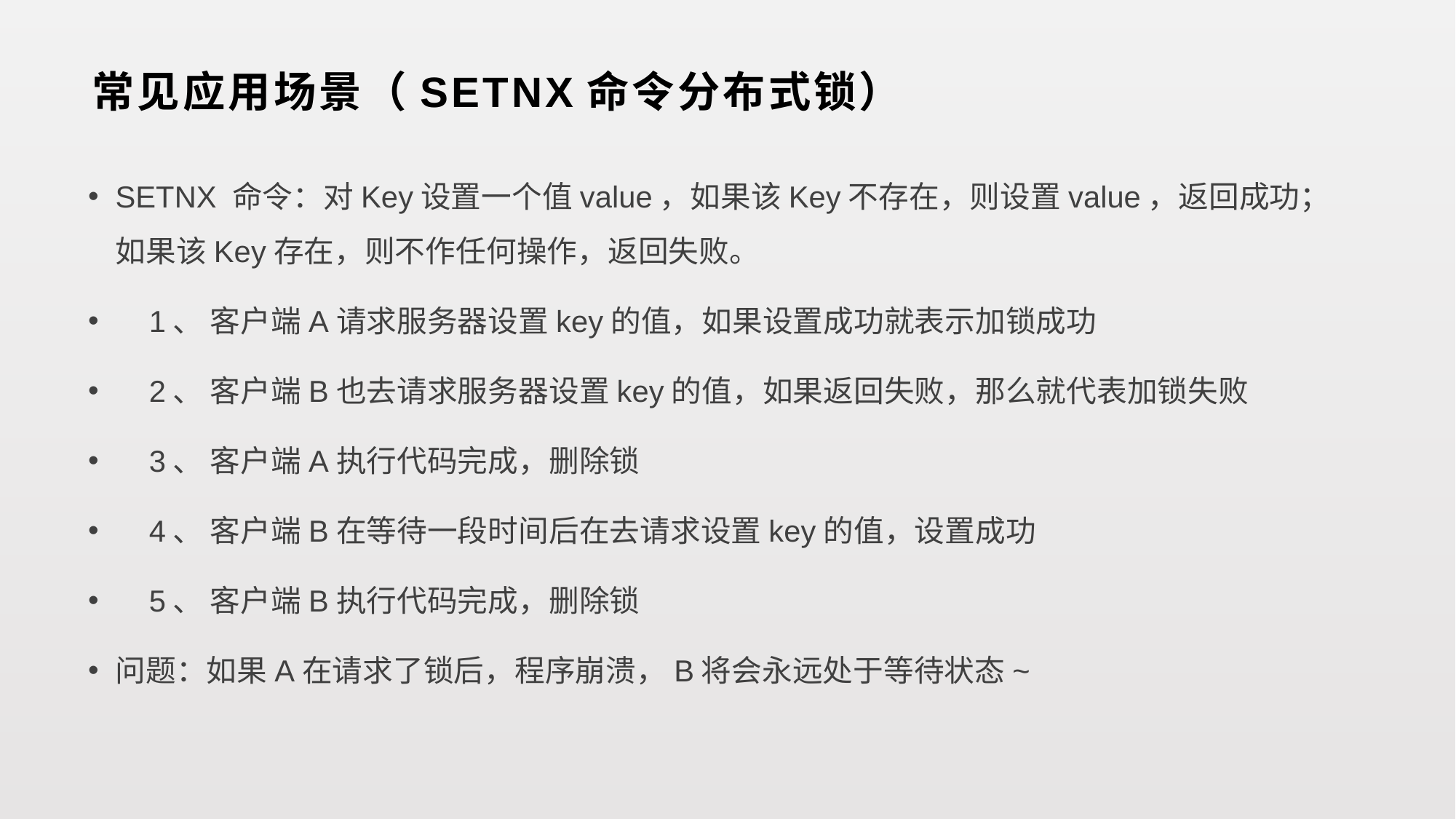

常见应用场景（SETNX命令分布式锁）
SETNX 命令：对Key设置一个值value，如果该Key不存在，则设置value，返回成功；如果该Key存在，则不作任何操作，返回失败。
    1、 客户端A请求服务器设置key的值，如果设置成功就表示加锁成功
    2、 客户端B也去请求服务器设置key的值，如果返回失败，那么就代表加锁失败
    3、 客户端A执行代码完成，删除锁
    4、 客户端B在等待一段时间后在去请求设置key的值，设置成功
    5、 客户端B执行代码完成，删除锁
问题：如果A在请求了锁后，程序崩溃，B将会永远处于等待状态~